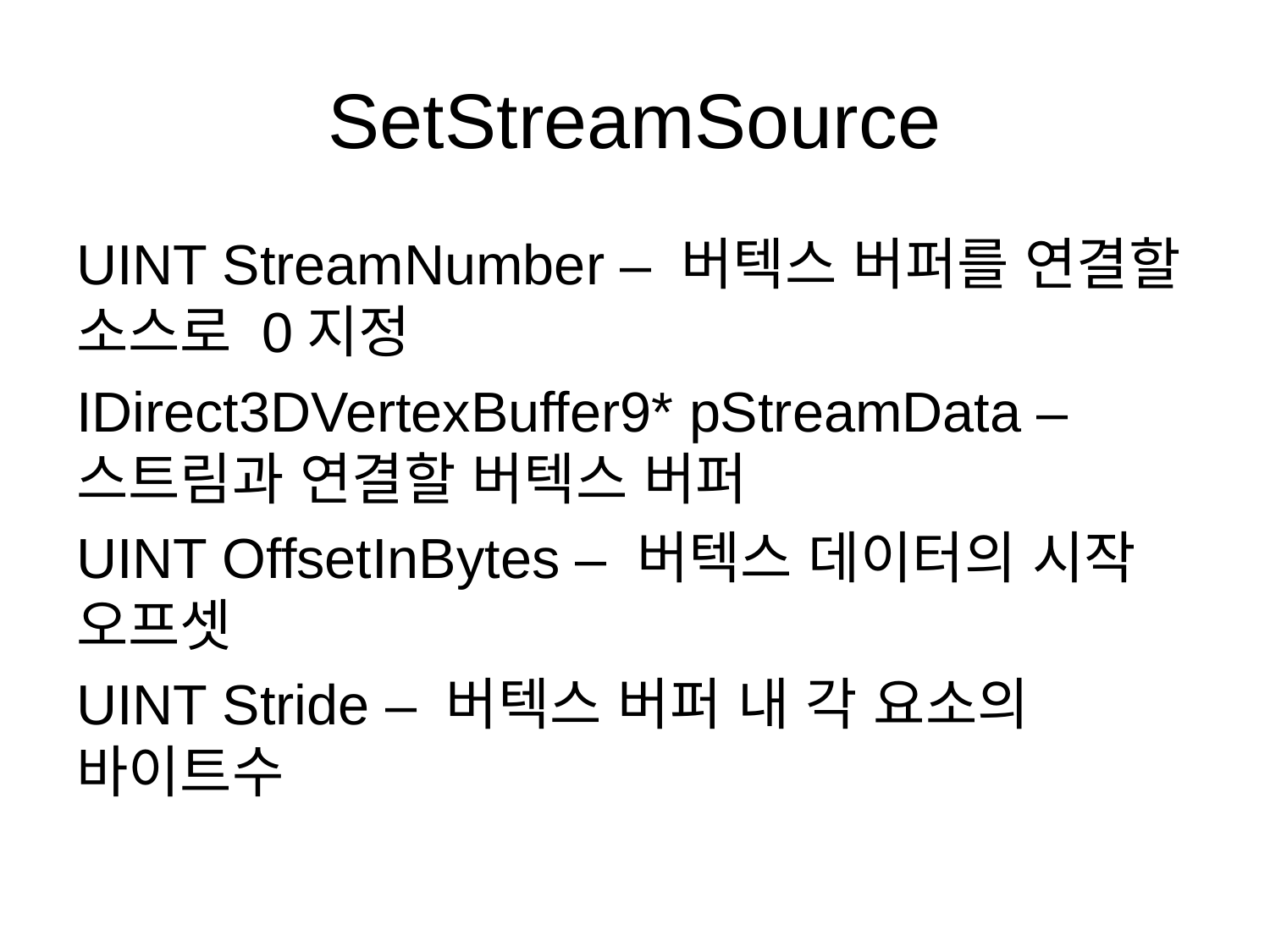

# SetStreamSource
UINT StreamNumber – 버텍스 버퍼를 연결할 소스로 0지정
IDirect3DVertexBuffer9* pStreamData – 스트림과 연결할 버텍스 버퍼
UINT OffsetInBytes – 버텍스 데이터의 시작 오프셋
UINT Stride – 버텍스 버퍼 내 각 요소의 바이트수